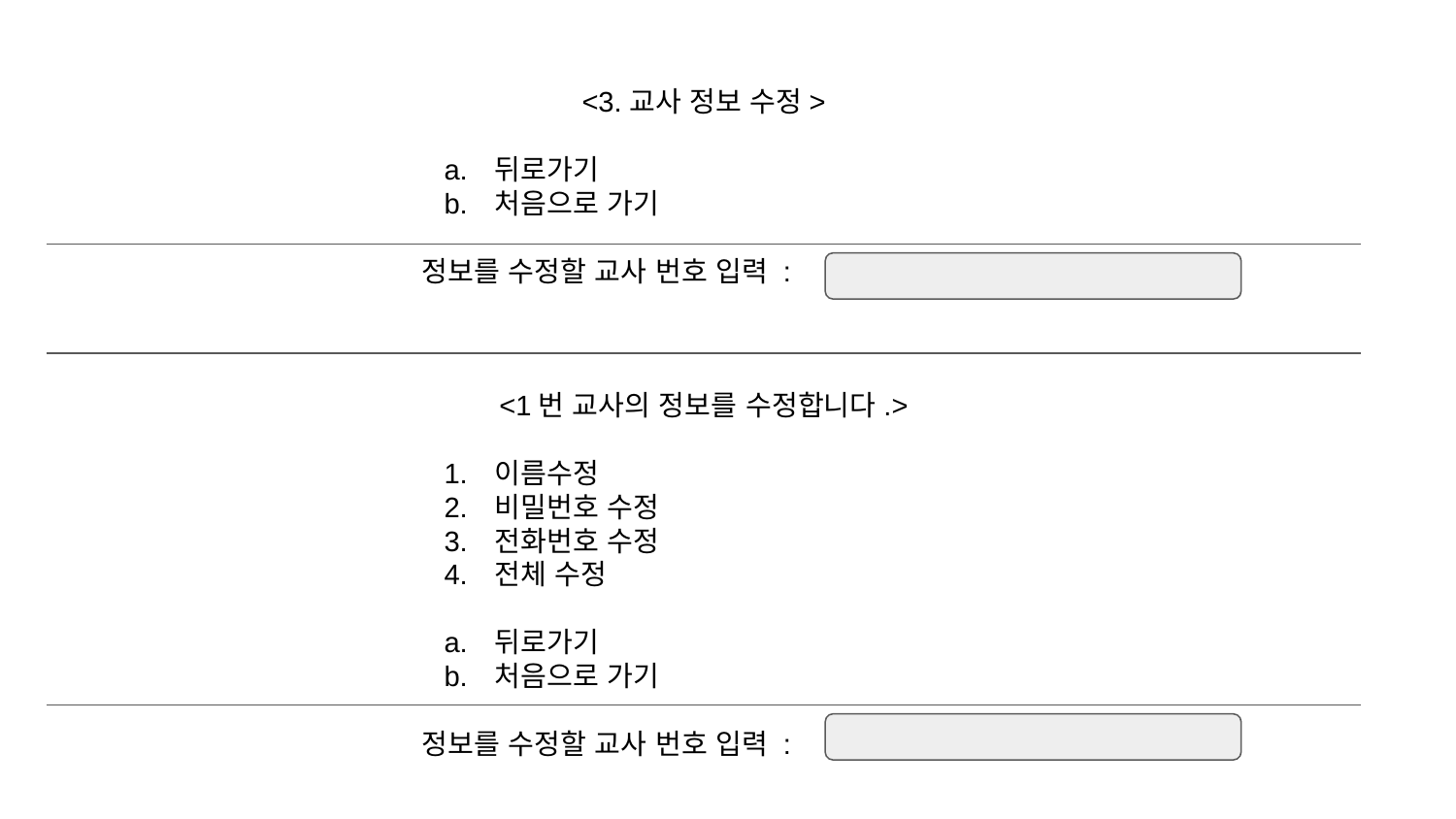

<3.교사 정보 수정>

뒤로가기
처음으로 가기

정보를 수정할 교사 번호 입력 :

<1번 교사의 정보를 수정합니다.>

이름수정
비밀번호 수정
전화번호 수정
전체 수정

뒤로가기
처음으로 가기

정보를 수정할 교사 번호 입력 :